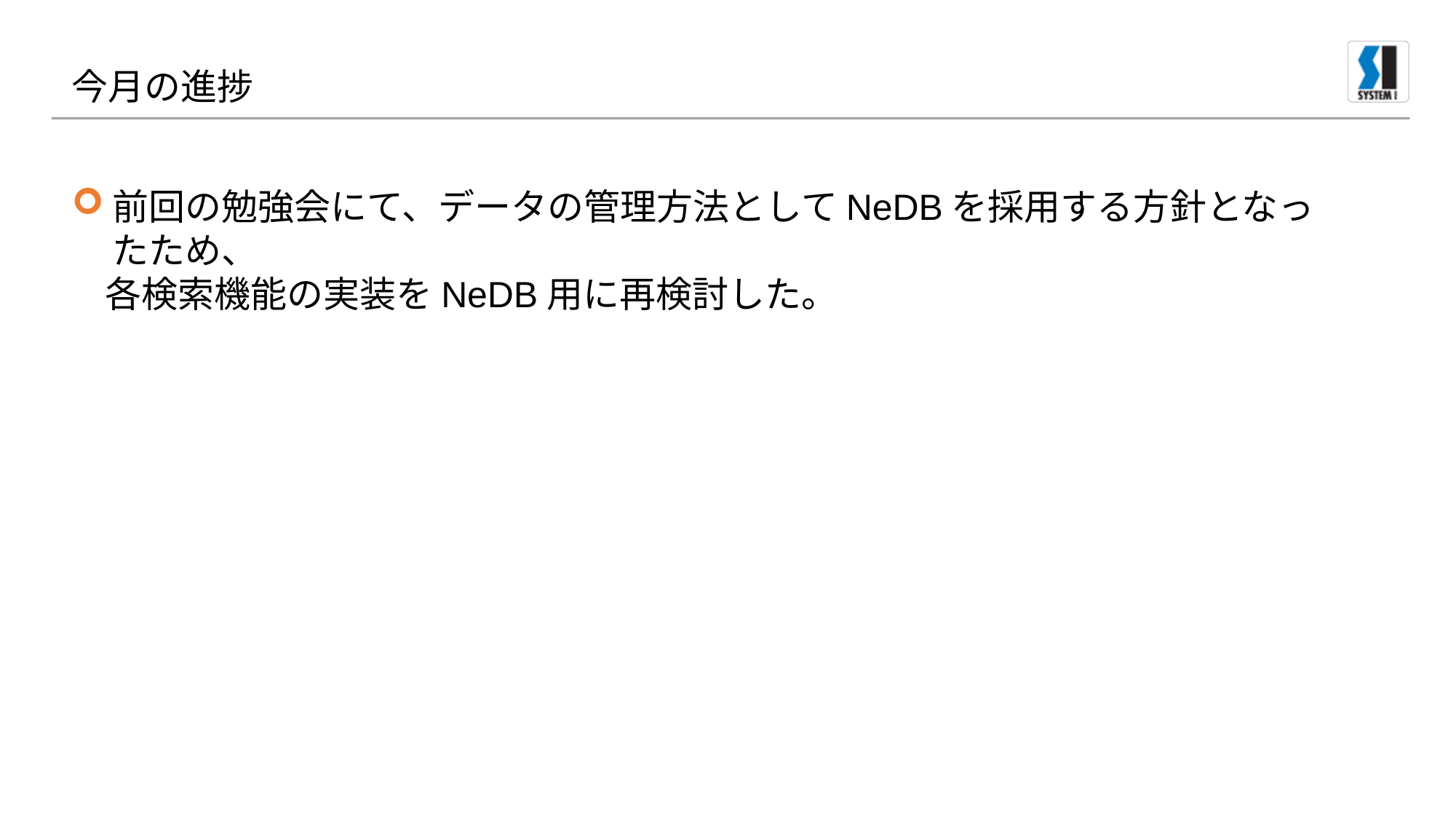

# 今月の進捗

前回の勉強会にて、データの管理方法としてNeDBを採用する方針となったため、
   各検索機能の実装をNeDB用に再検討した。